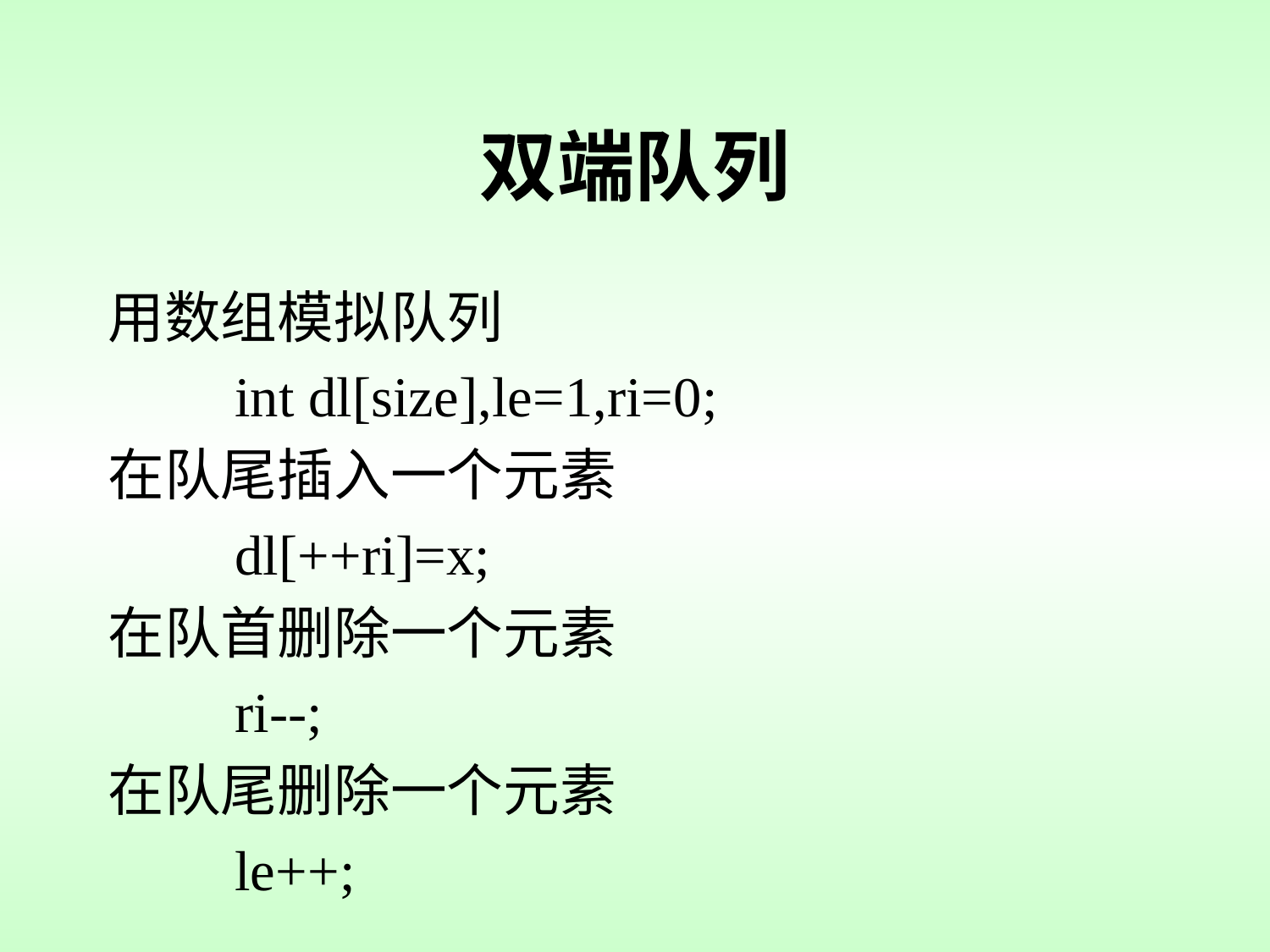

# 双端队列
用数组模拟队列
	int dl[size],le=1,ri=0;
在队尾插入一个元素
	dl[++ri]=x;
在队首删除一个元素
	ri--;
在队尾删除一个元素
	le++;